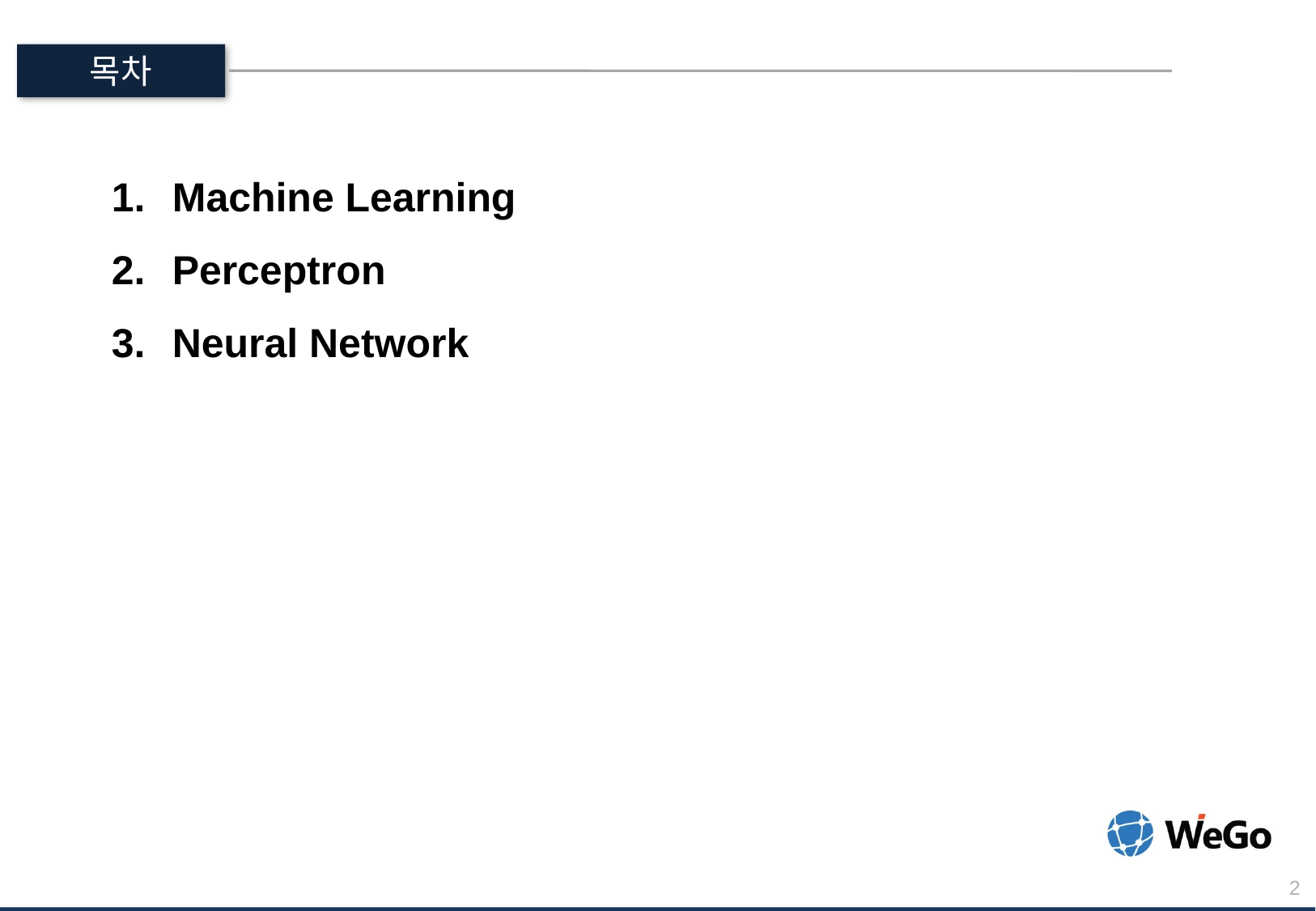

목차

Machine Learning
Perceptron
Neural Network
2